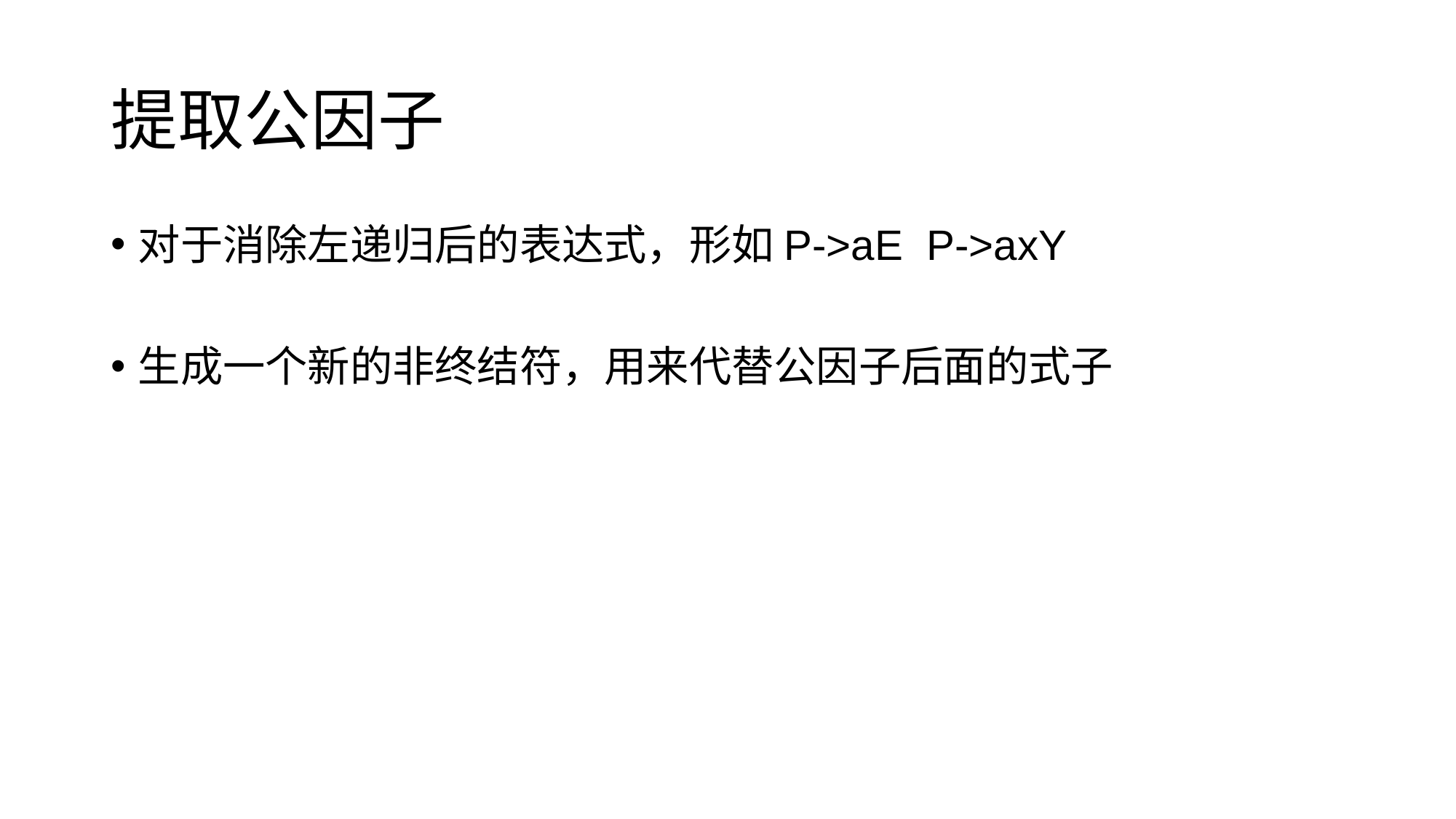

# 提取公因子
对于消除左递归后的表达式，形如P->aE  P->axY

生成一个新的非终结符，用来代替公因子后面的式子